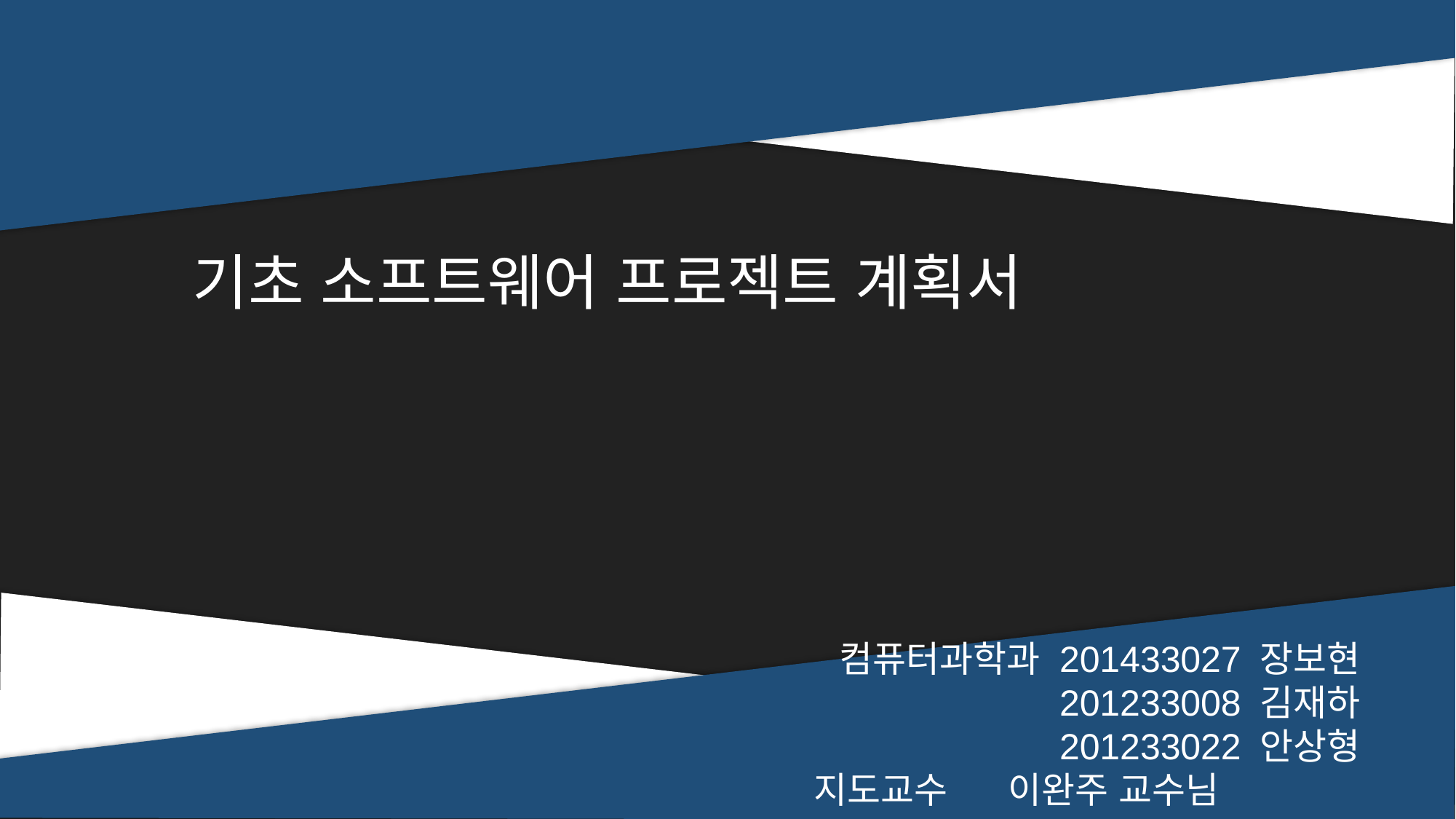

기초 소프트웨어 프로젝트 계획서

컴퓨터과학과 201433027 장보현
 201233008 김재하
 201233022 안상형
 지도교수      이완주 교수님